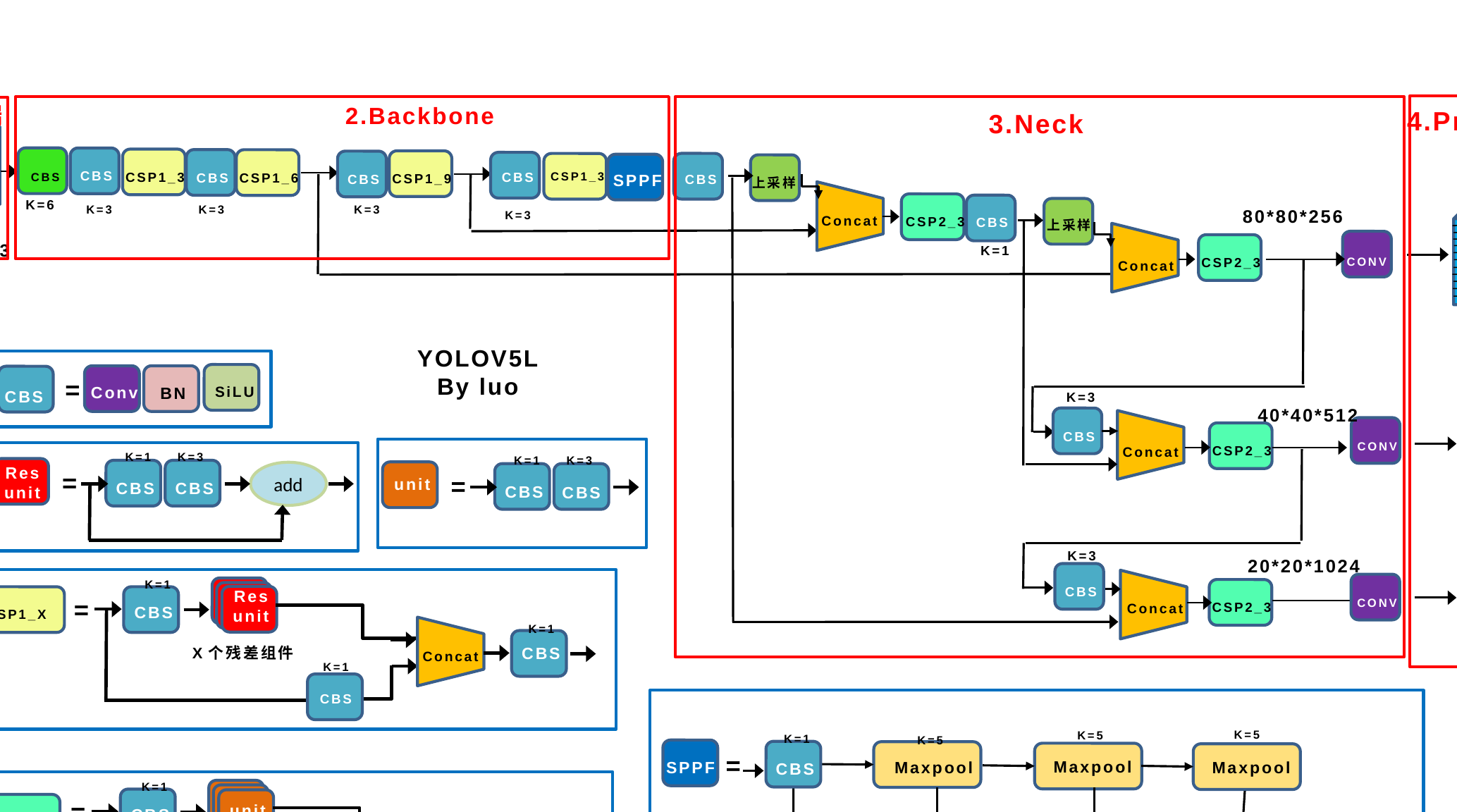

1.输入端
2.Backbone
4.Prediction
3.Neck

CBS
CBS

CBL
CSP1_3
CBS
CBS
CSP1_6
CSP1_9
CBL
CBS
CBS
SPPF
上采样
CSP1_3

K=3
K=3
K=3
K=6
K=3

80*80*256

Concat
CSP2_3
CBS
上采样

640*640*3

K=1
CONV
CSP2_3
Concat
YOLOV5L
By luo

SiLU

Conv
BN
=
CBS
K=3
40*40*512

CBS

CONV
CSP2_3
Concat
K=1
K=3
K=1
K=3

add
Res
unit

=
CBS
CBS
=
CBS
unit
CBS
K=3

20*20*1024
K=1

CBS

CONV

Res
unit

CSP2_3
Concat
CSP1_X
CBS
=
K=1

X个残差组件
CBS
Concat
K=1

Conv
CBS

K=1
K=5
K=5
K=5

Maxpool
Maxpool
Maxpool
SPPF
CBS
=
K=1

CBS
CSP2_X
=
unit
K=1
K=1

X个组件
CBS
Concat
Concat
CBS
K=1

Conv
CBS